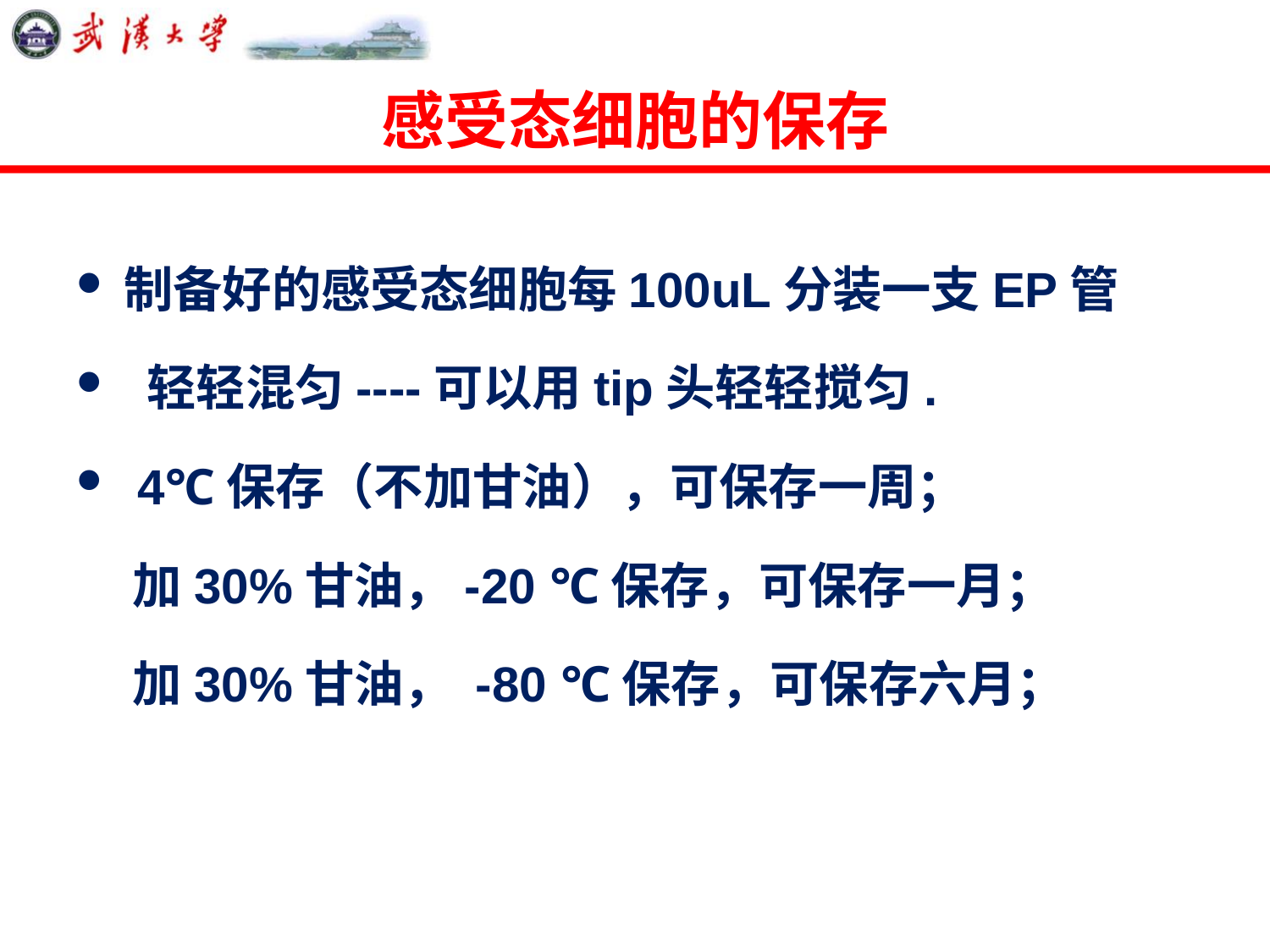

# 感受态细胞的保存
制备好的感受态细胞每100uL分装一支EP管
 轻轻混匀----可以用tip头轻轻搅匀.
 4℃保存（不加甘油），可保存一周；
    加30%甘油，-20 ℃保存，可保存一月；
    加30%甘油， -80 ℃保存，可保存六月；